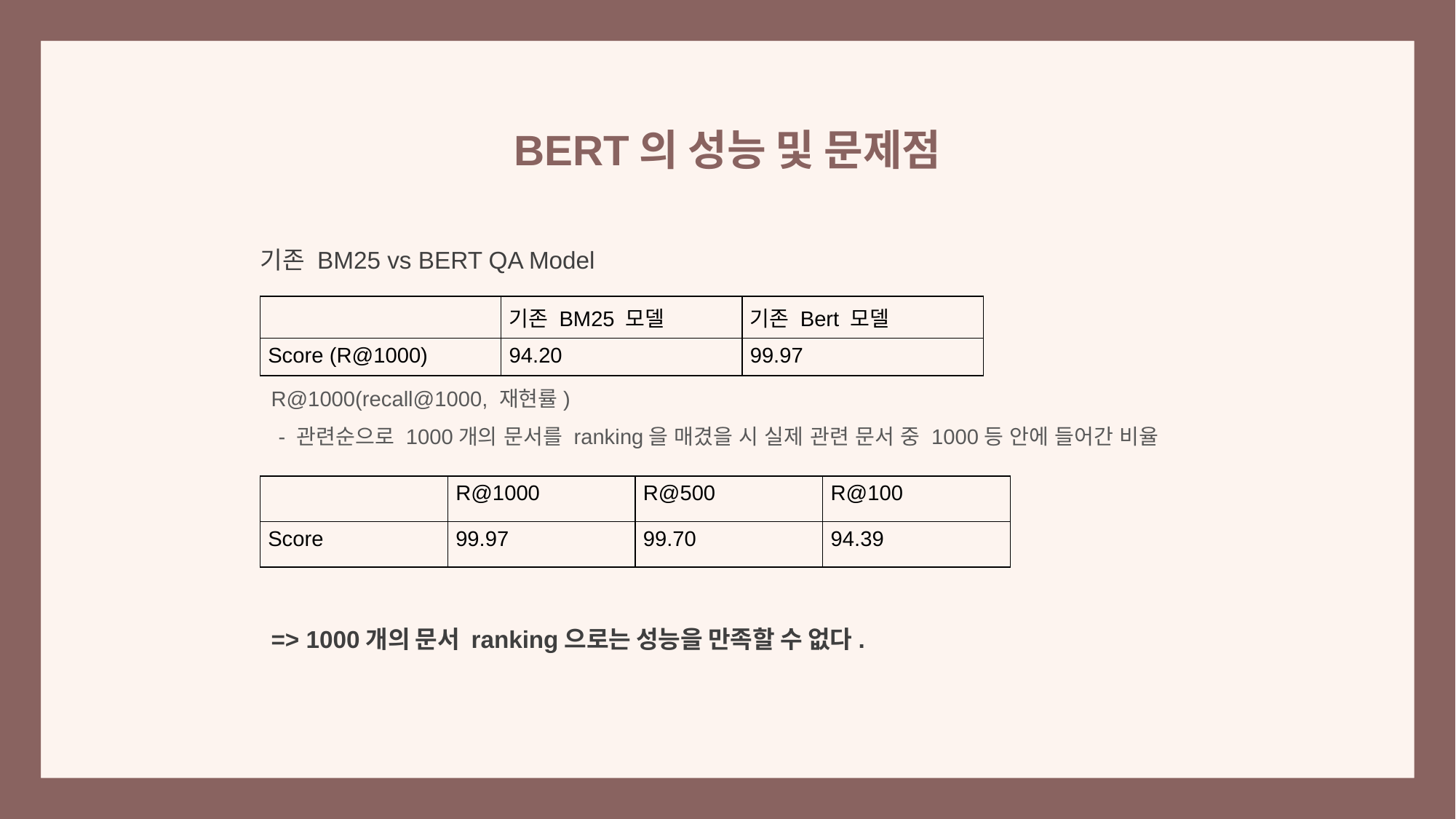

BERT의 성능 및 문제점
기존 BM25 vs BERT QA Model
|  | 기존 BM25 모델 | 기존 Bert 모델 |
| --- | --- | --- |
| Score (R@1000) | 94.20 | 99.97 |
R@1000(recall@1000, 재현률)
- 관련순으로 1000개의 문서를 ranking을 매겼을 시 실제 관련 문서 중 1000등 안에 들어간 비율
|  | R@1000 | R@500 | R@100 |
| --- | --- | --- | --- |
| Score | 99.97 | 99.70 | 94.39 |
=> 1000개의 문서 ranking으로는 성능을 만족할 수 없다.